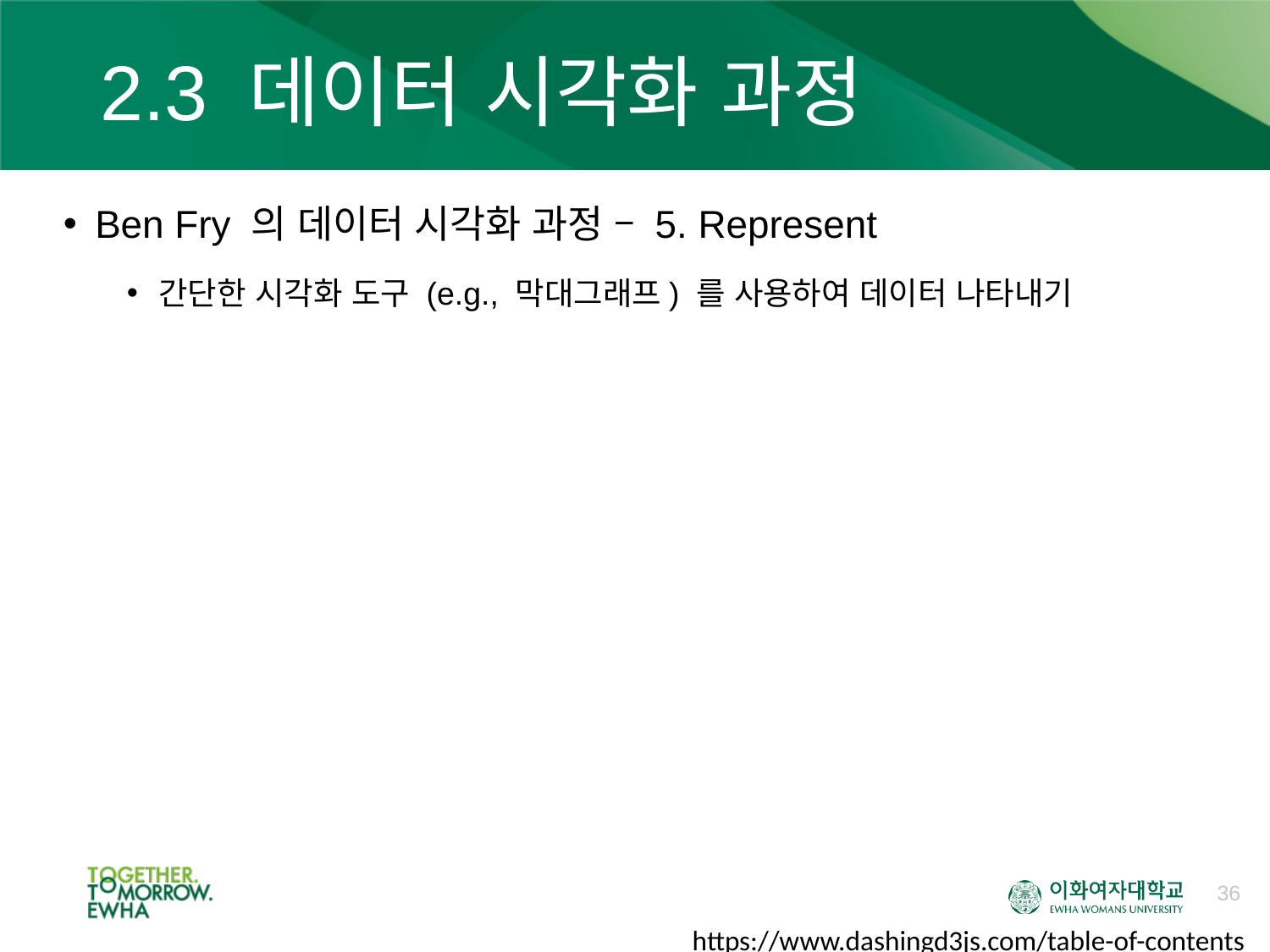

# 2.3 데이터 시각화 과정
Ben Fry 의 데이터 시각화 과정 – 5. Represent
간단한 시각화 도구 (e.g., 막대그래프) 를 사용하여 데이터 나타내기
36
https://www.dashingd3js.com/table-of-contents